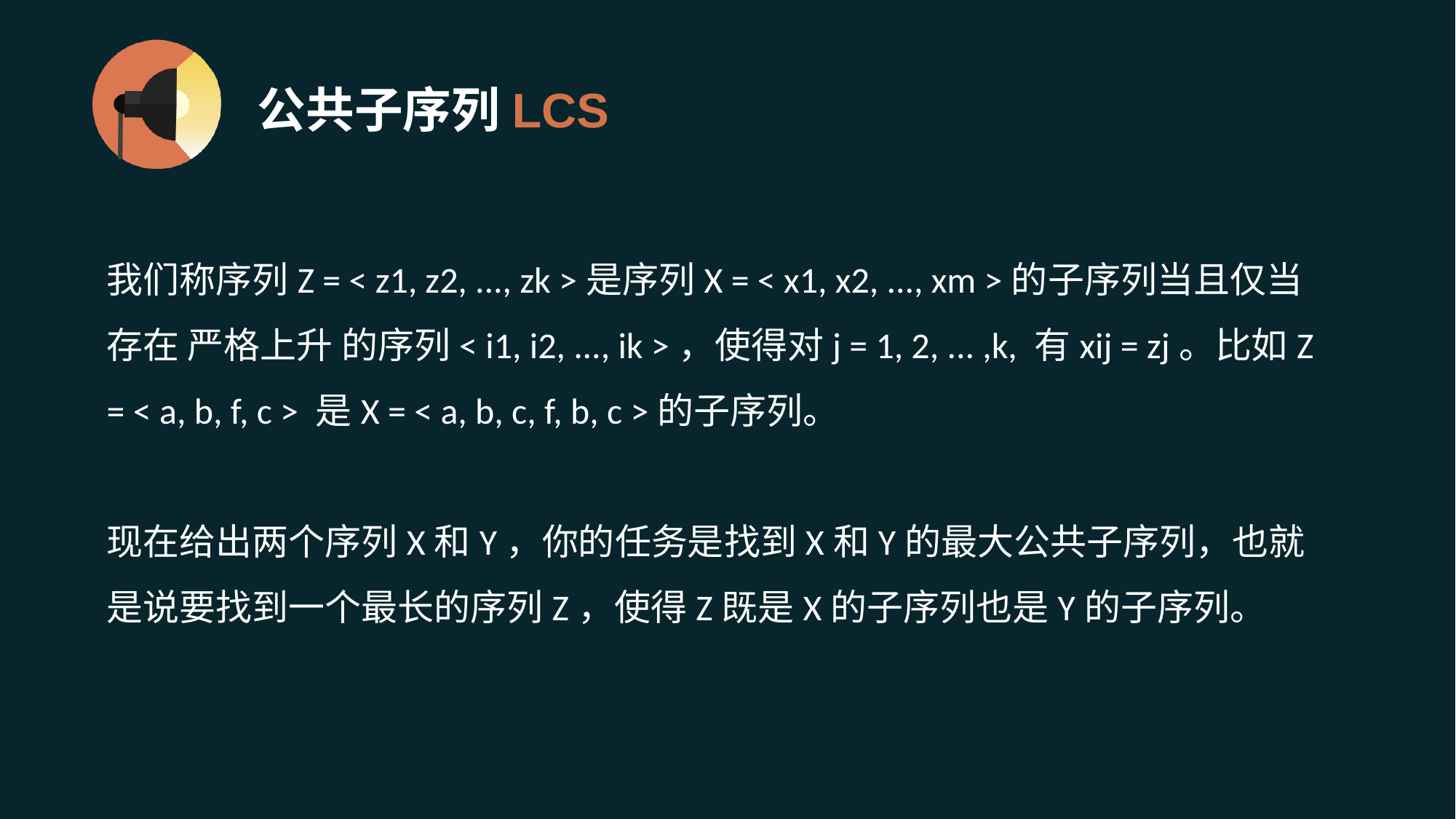

# 公共子序列LCS
我们称序列Z = < z1, z2, ..., zk >是序列X = < x1, x2, ..., xm >的子序列当且仅当存在 严格上升 的序列< i1, i2, ..., ik >，使得对j = 1, 2, ... ,k, 有xij = zj。比如Z = < a, b, f, c > 是X = < a, b, c, f, b, c >的子序列。

现在给出两个序列X和Y，你的任务是找到X和Y的最大公共子序列，也就是说要找到一个最长的序列Z，使得Z既是X的子序列也是Y的子序列。